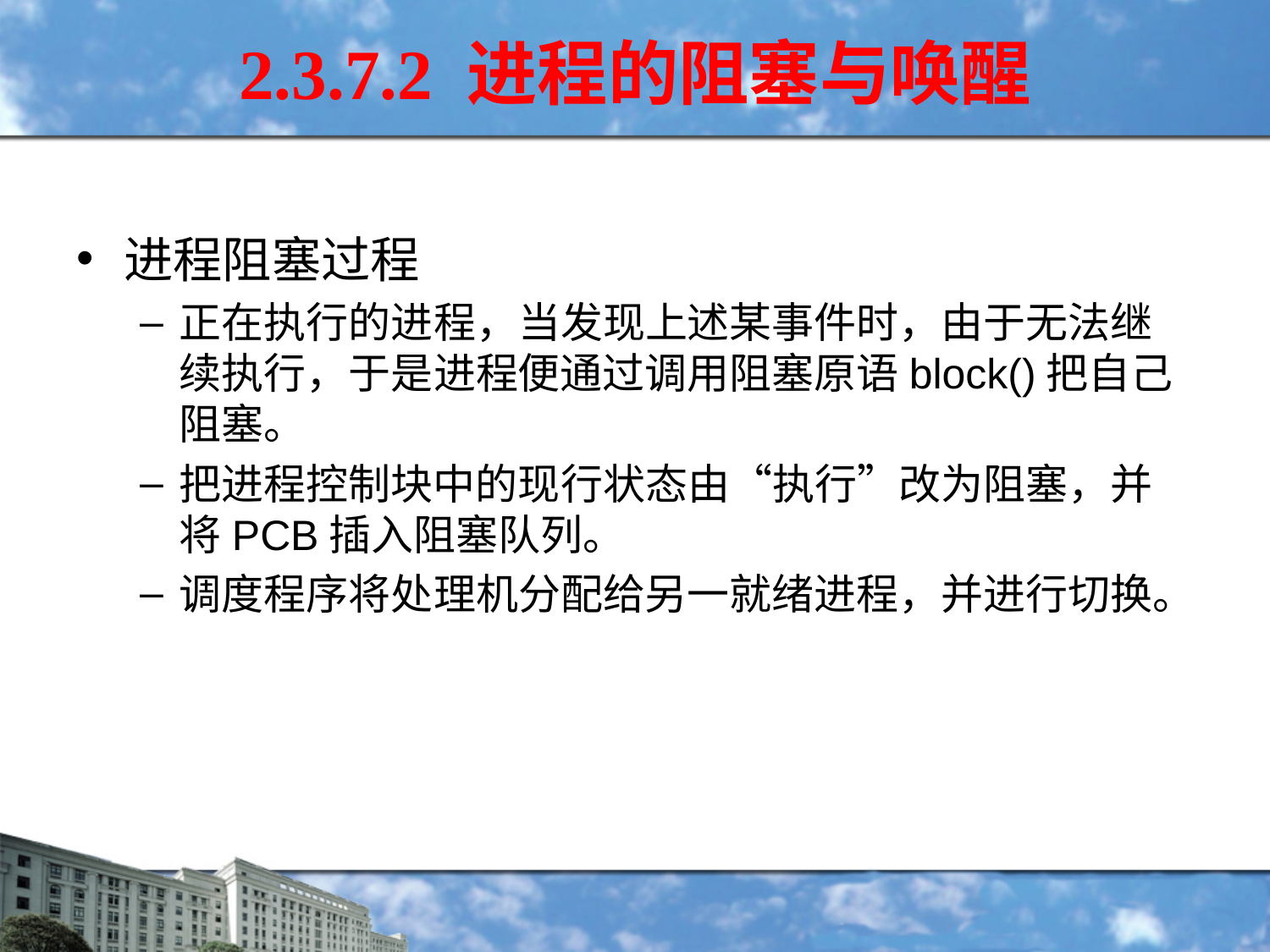

进程阻塞过程
正在执行的进程，当发现上述某事件时，由于无法继续执行，于是进程便通过调用阻塞原语block()把自己阻塞。
把进程控制块中的现行状态由“执行”改为阻塞，并将PCB插入阻塞队列。
调度程序将处理机分配给另一就绪进程，并进行切换。

2.3.7.2 进程的阻塞与唤醒